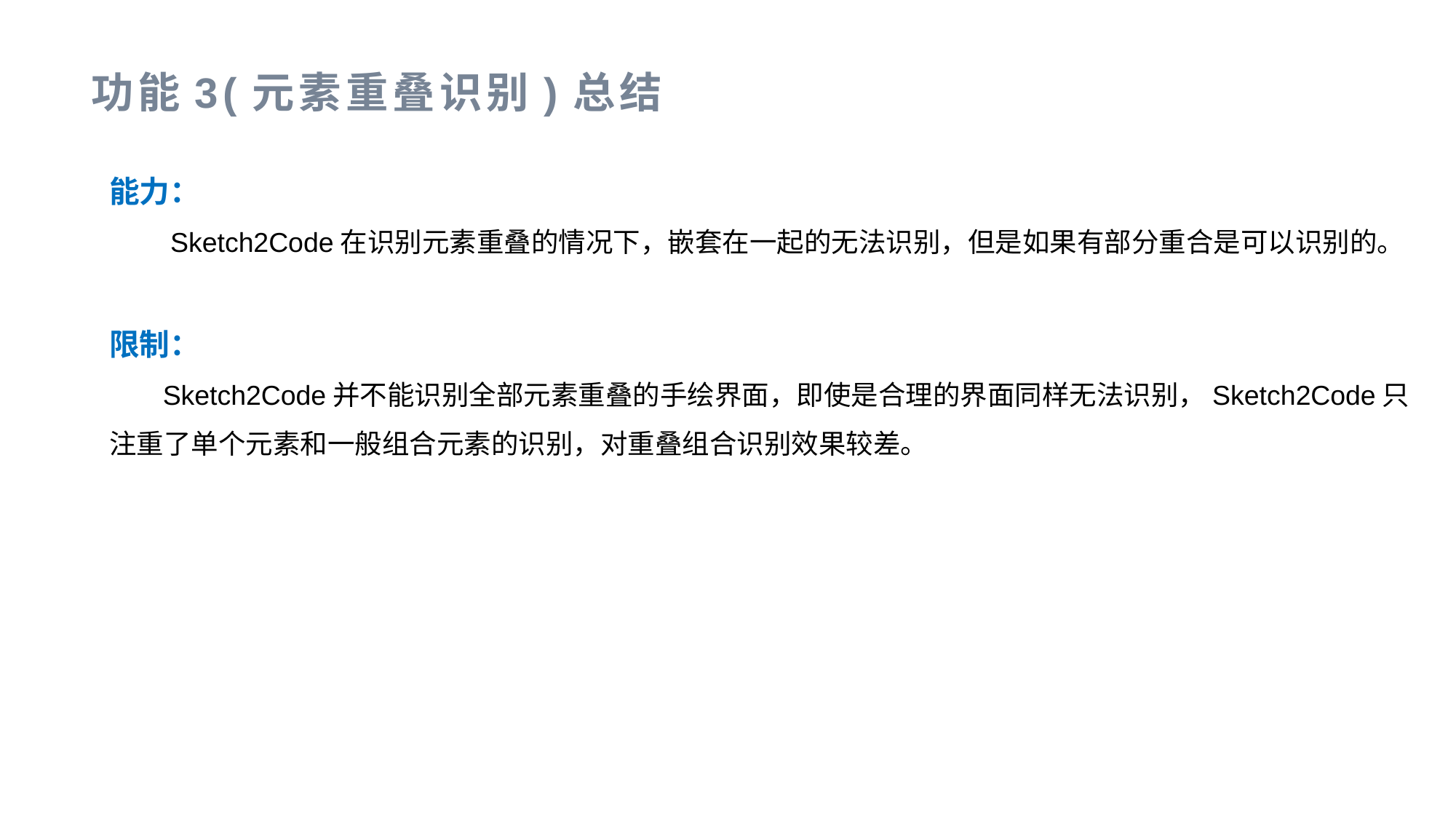

# 功能3(元素重叠识别)总结
能力：
        Sketch2Code在识别元素重叠的情况下，嵌套在一起的无法识别，但是如果有部分重合是可以识别的。

限制：
       Sketch2Code并不能识别全部元素重叠的手绘界面，即使是合理的界面同样无法识别，Sketch2Code只
注重了单个元素和一般组合元素的识别，对重叠组合识别效果较差。
16